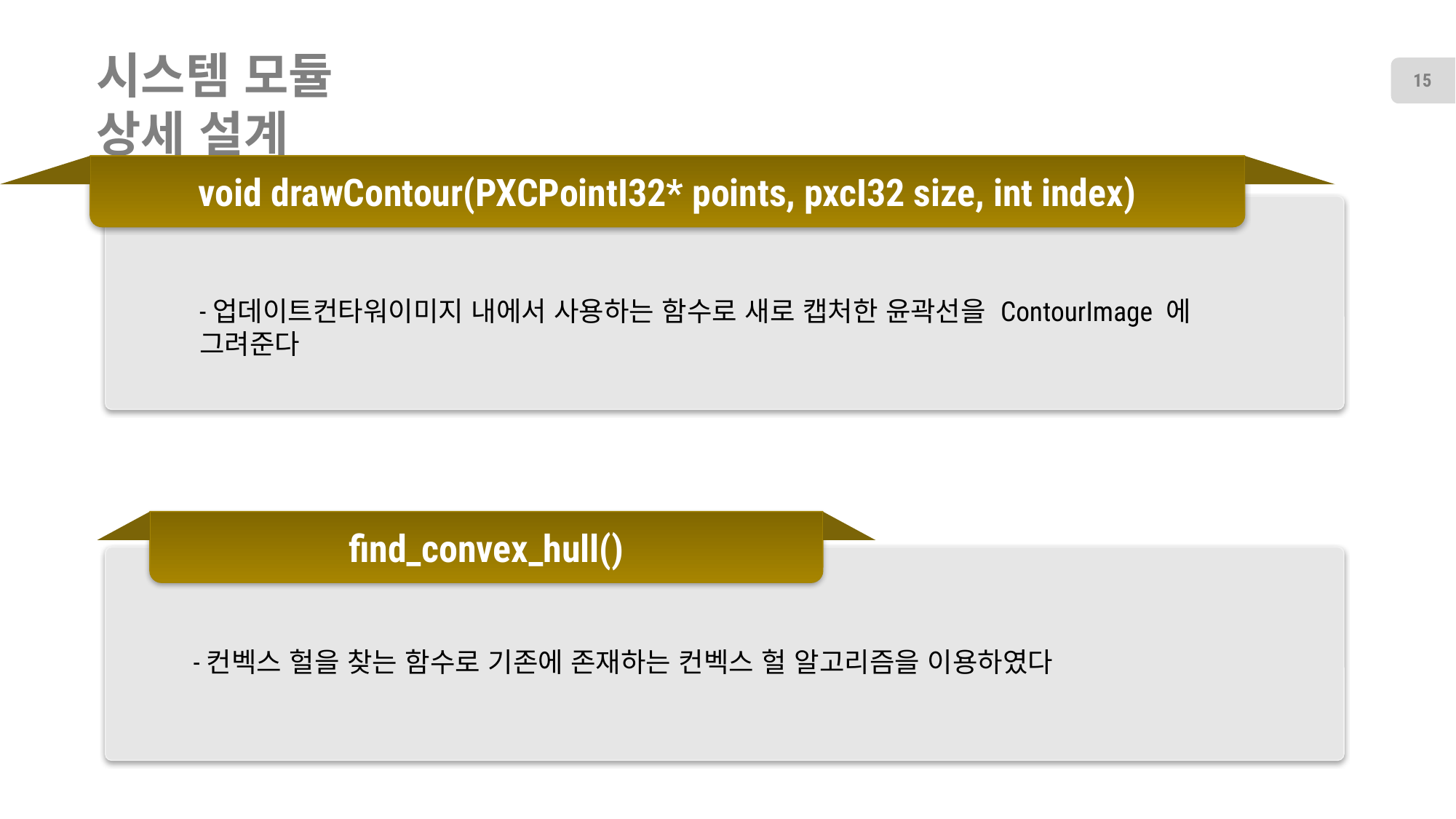

15
# 시스템 모듈 상세 설계

void drawContour(PXCPointI32* points, pxcI32 size, int index)

-업데이트컨타워이미지 내에서 사용하는 함수로 새로 캡처한 윤곽선을 ContourImage 에
그려준다

find_convex_hull()

-컨벡스 헐을 찾는 함수로 기존에 존재하는 컨벡스 헐 알고리즘을 이용하였다